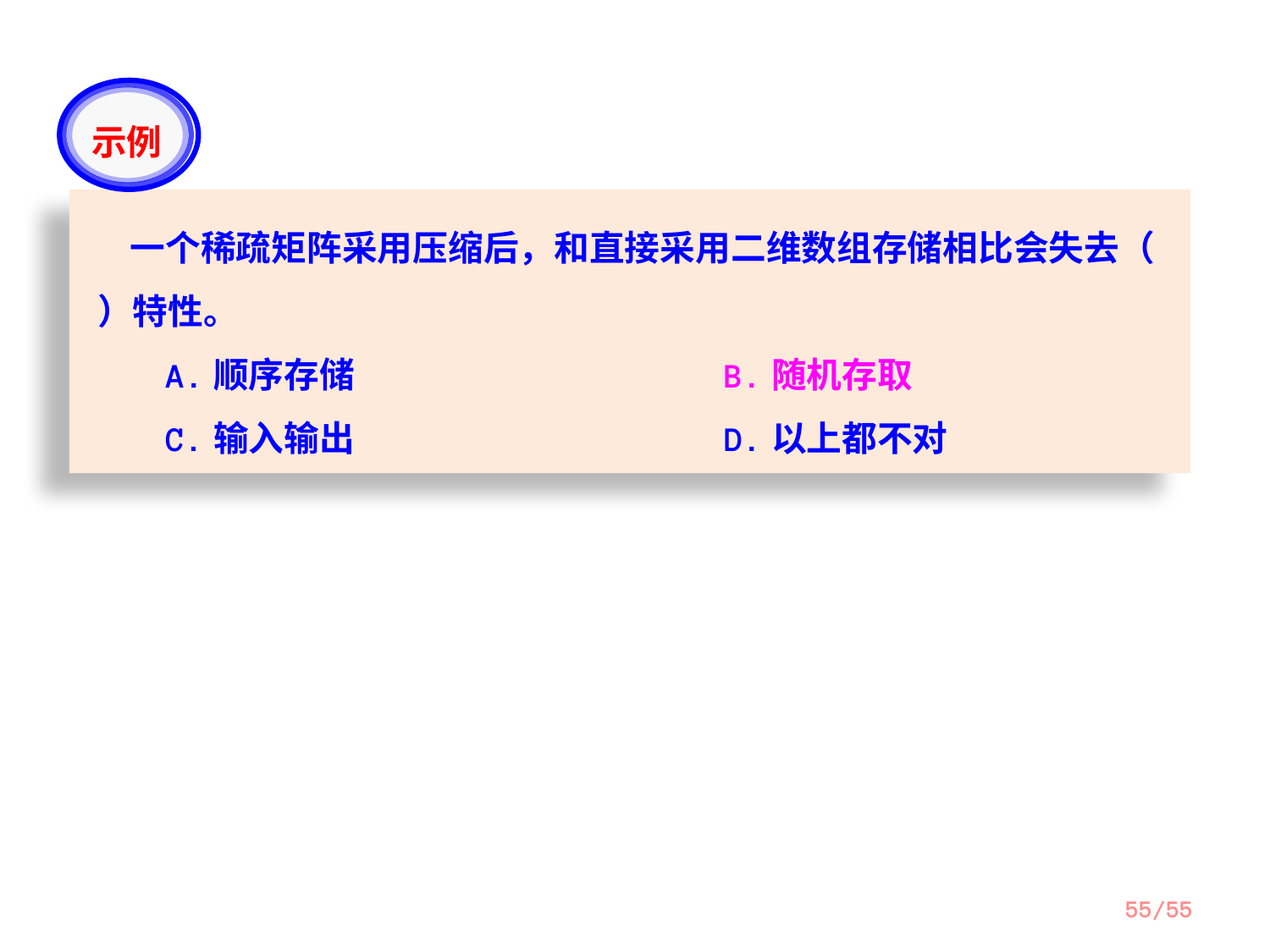

示例
    一个稀疏矩阵采用压缩后，和直接采用二维数组存储相比会失去（  ）特性。
    A.顺序存储			B.随机存取
    C.输入输出			D.以上都不对
55/55